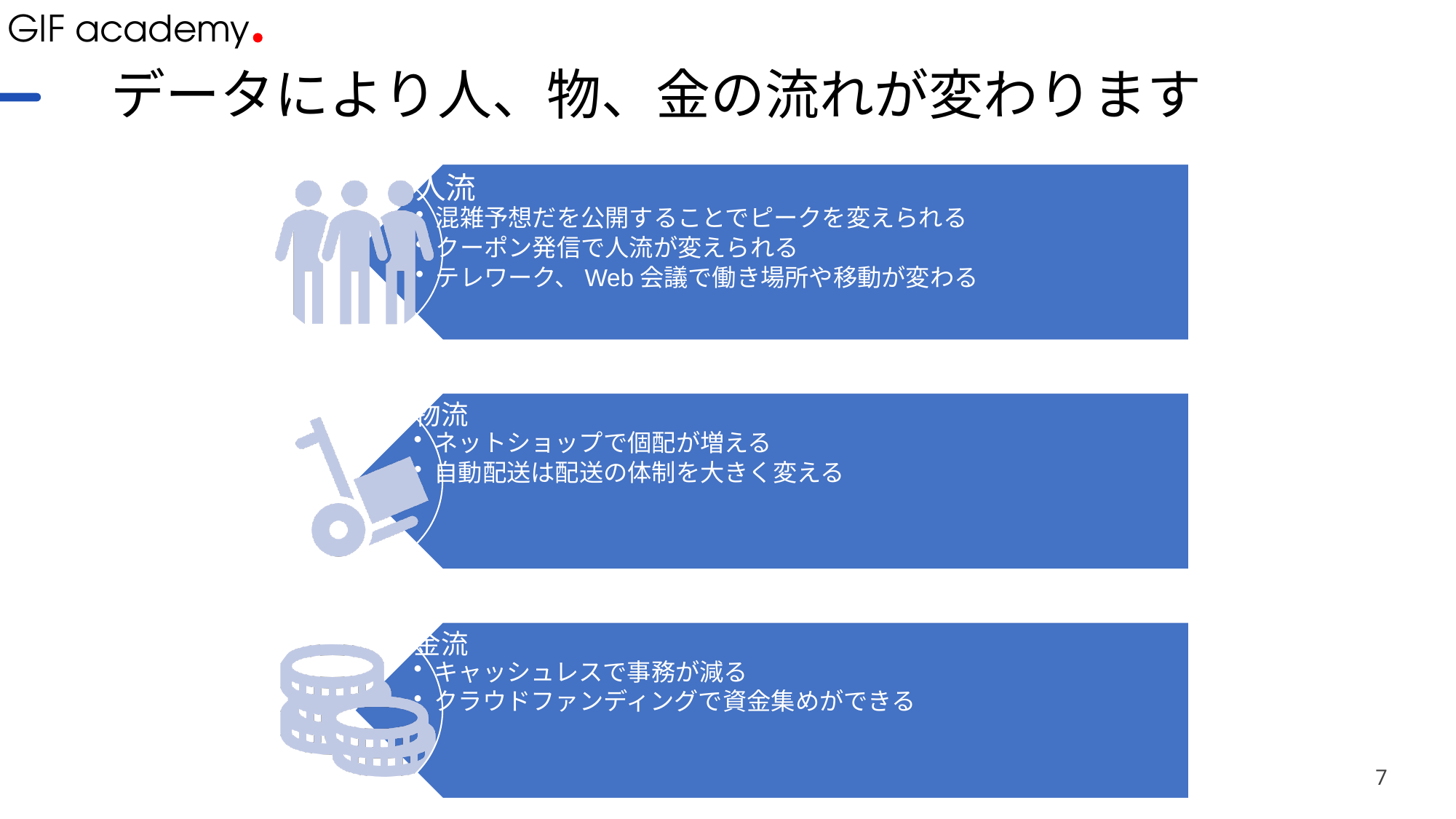

# データにより人、物、金の流れが変わります
人流
混雑予想だを公開することでピークを変えられる
クーポン発信で人流が変えられる
テレワーク、Web会議で働き場所や移動が変わる
物流
ネットショップで個配が増える
自動配送は配送の体制を大きく変える
金流
キャッシュレスで事務が減る
クラウドファンディングで資金集めができる
7